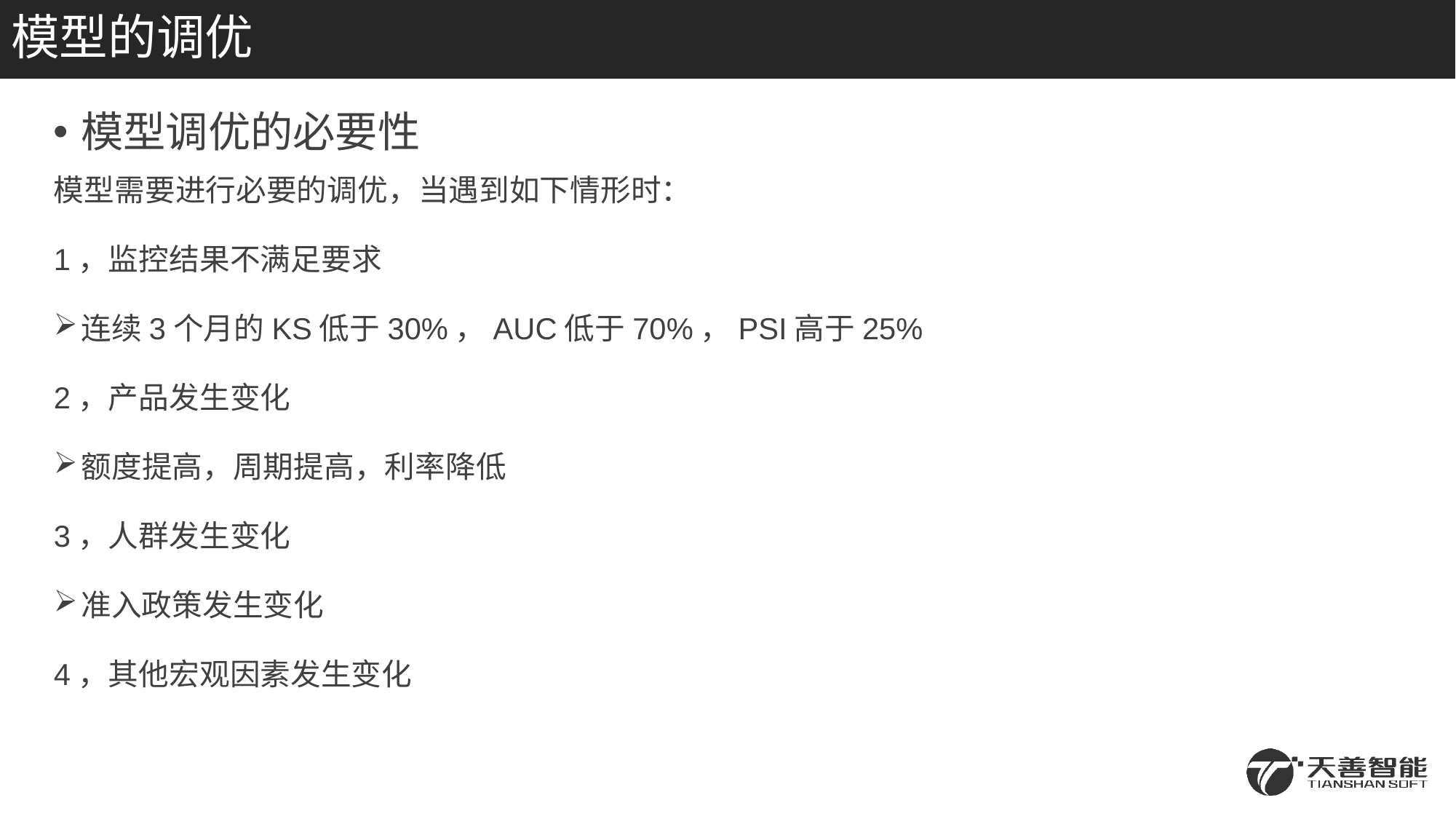

# 模型的调优
模型调优的必要性
模型需要进行必要的调优，当遇到如下情形时：
1，监控结果不满足要求
连续3个月的KS低于30%，AUC低于70%，PSI高于25%
2，产品发生变化
额度提高，周期提高，利率降低
3，人群发生变化
准入政策发生变化
4，其他宏观因素发生变化